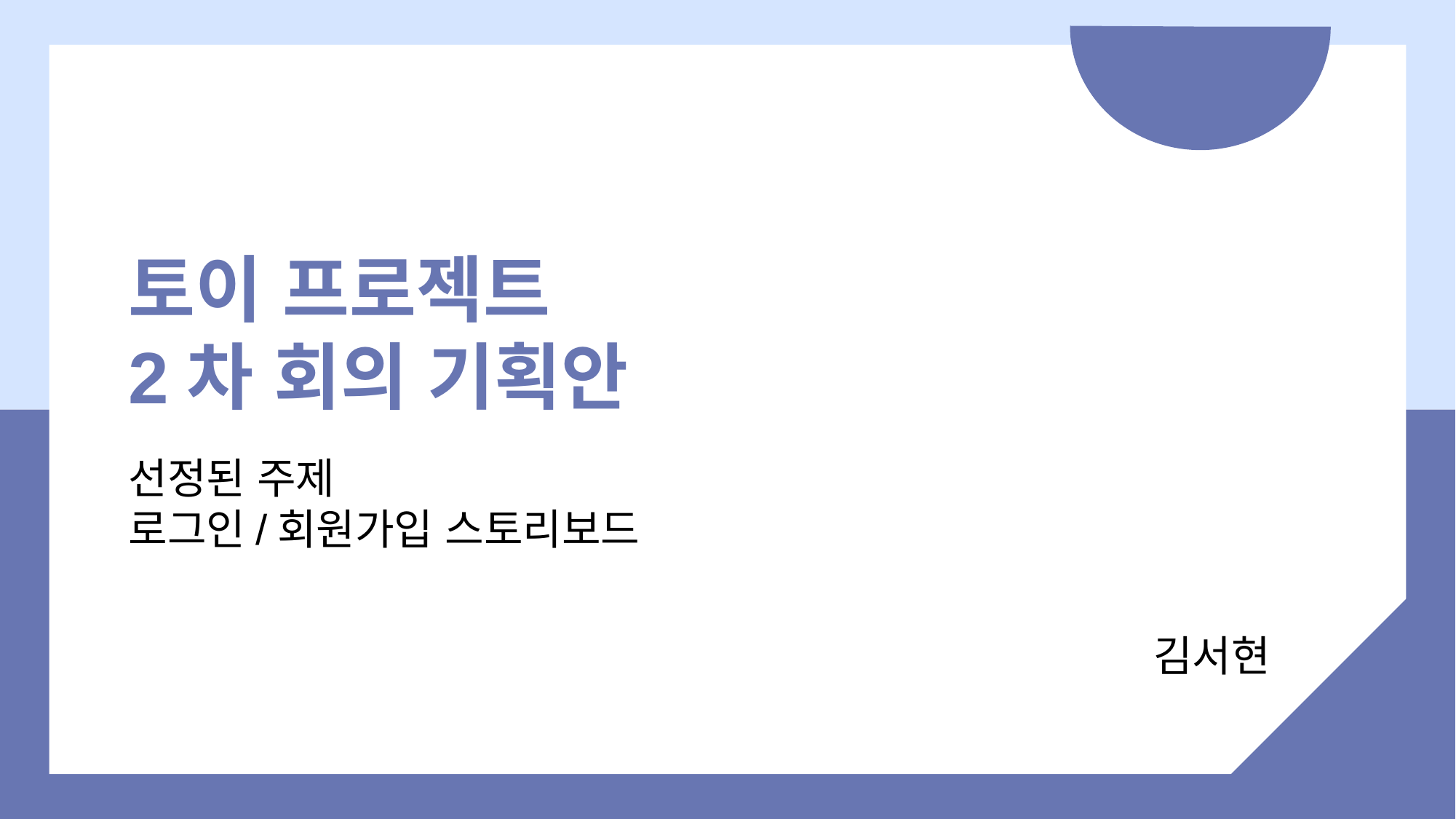

토이 프로젝트
2차 회의 기획안
선정된 주제
로그인/회원가입 스토리보드
김서현